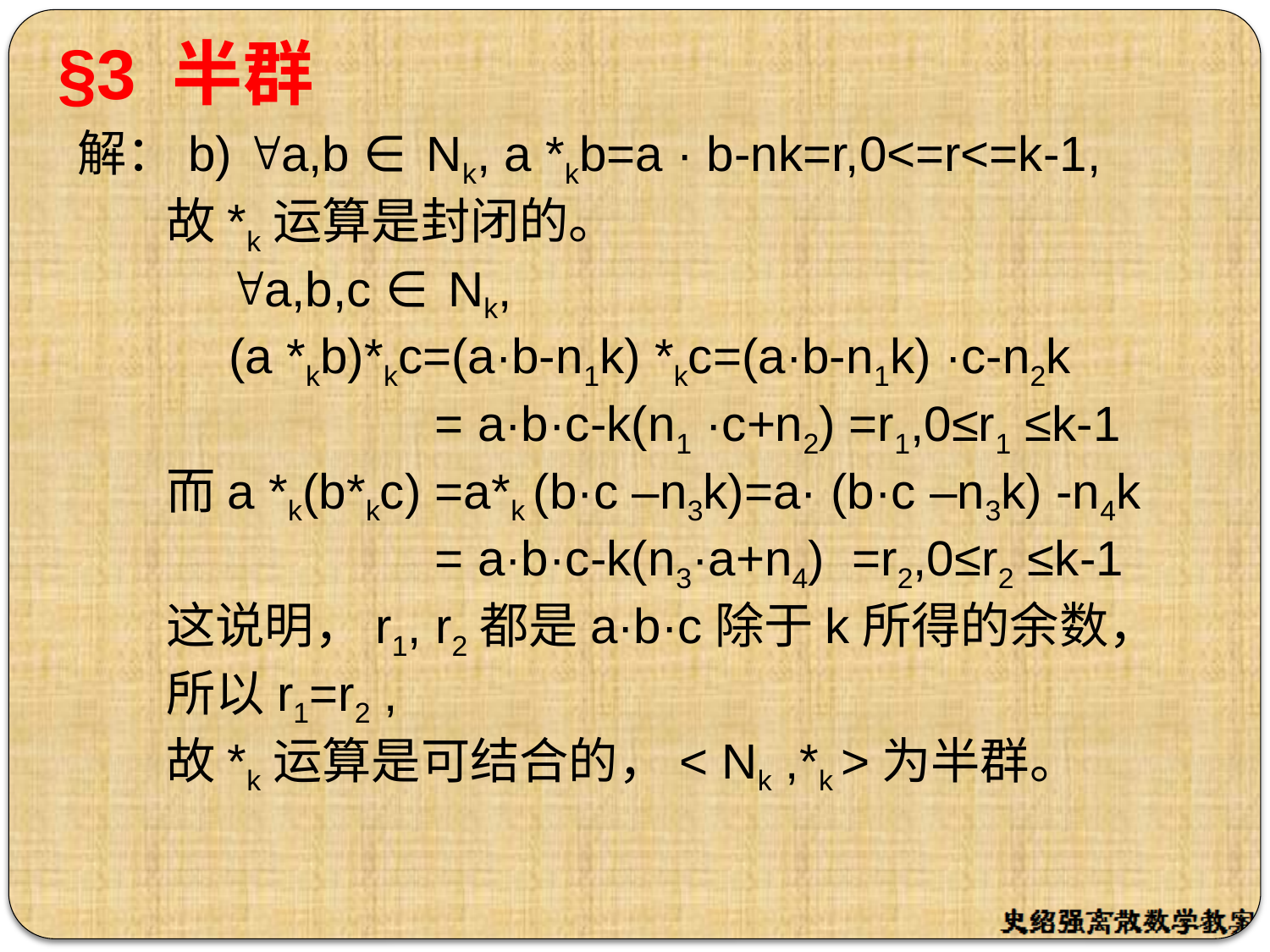

# §3 半群
解：b) ∀a,b ∈ Nk, a *kb=a · b-nk=r,0<=r<=k-1,
       故*k运算是封闭的。
           ∀a,b,c ∈ Nk,
           (a *kb)*kc=(a·b-n1k) *kc=(a·b-n1k) ·c-n2k
                          = a·b·c-k(n1 ·c+n2) =r1,0≤r1 ≤k-1
       而a *k(b*kc) =a*k (b·c –n3k)=a· (b·c –n3k) -n4k
                          = a·b·c-k(n3·a+n4)  =r2,0≤r2 ≤k-1
       这说明，r1, r2都是a·b·c除于k所得的余数，
       所以r1=r2 ,
       故*k运算是可结合的，< Nk ,*k >为半群。